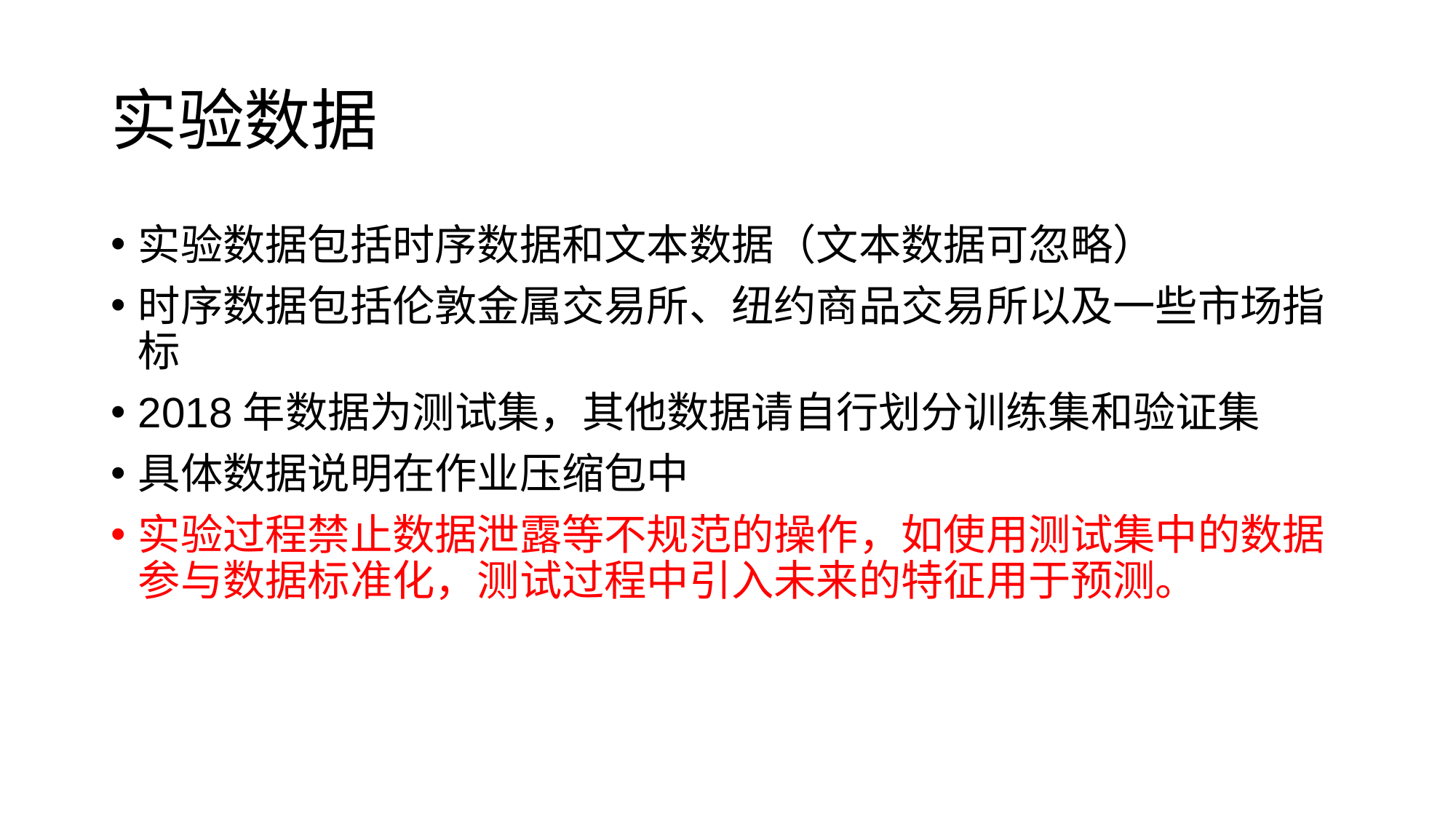

# 实验数据
实验数据包括时序数据和文本数据（文本数据可忽略）
时序数据包括伦敦金属交易所、纽约商品交易所以及一些市场指标
2018年数据为测试集，其他数据请自行划分训练集和验证集
具体数据说明在作业压缩包中
实验过程禁止数据泄露等不规范的操作，如使用测试集中的数据参与数据标准化，测试过程中引入未来的特征用于预测。